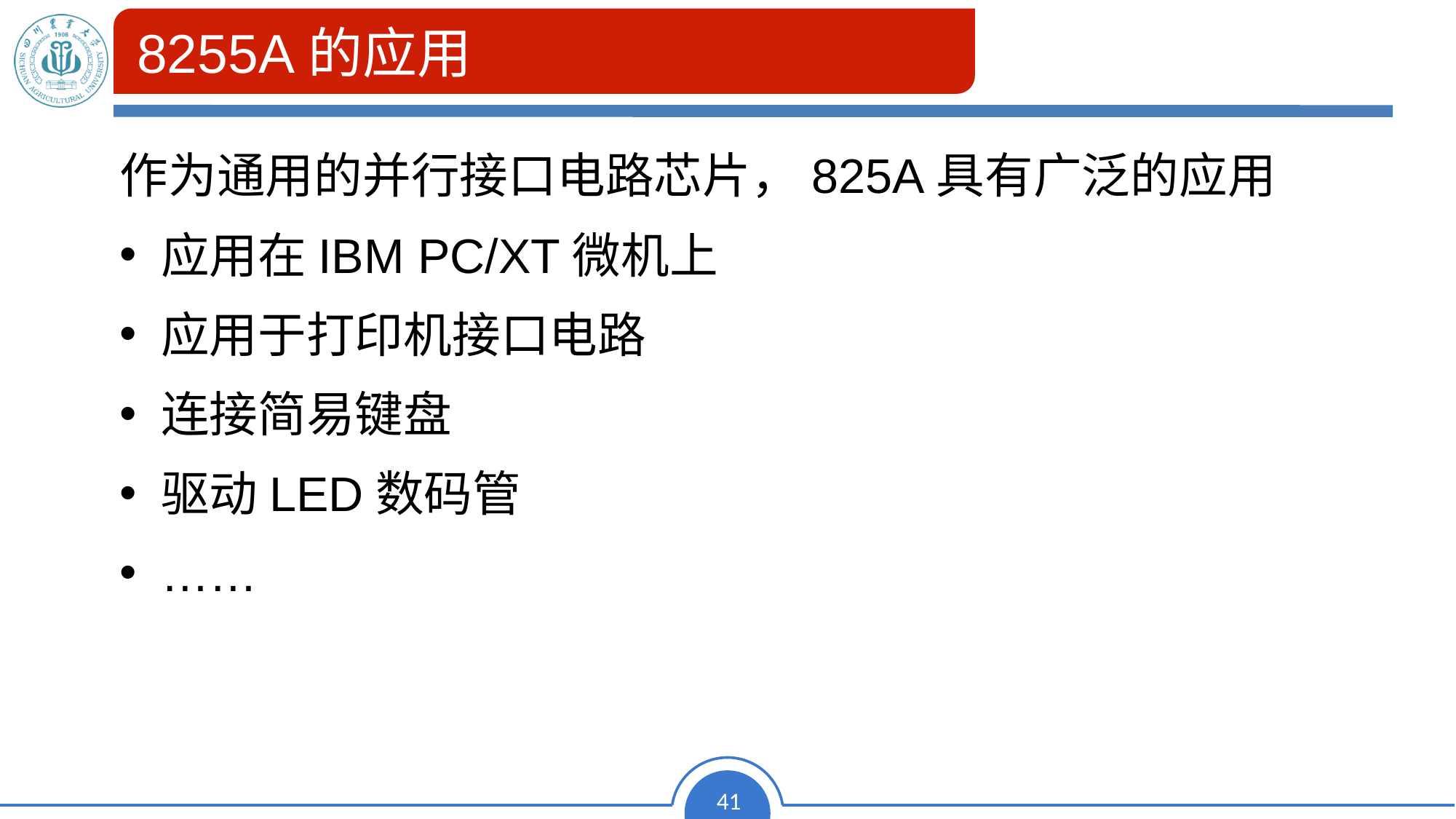

# 8255A的应用
作为通用的并行接口电路芯片，825A具有广泛的应用
应用在IBM PC/XT微机上
应用于打印机接口电路
连接简易键盘
驱动LED数码管
……